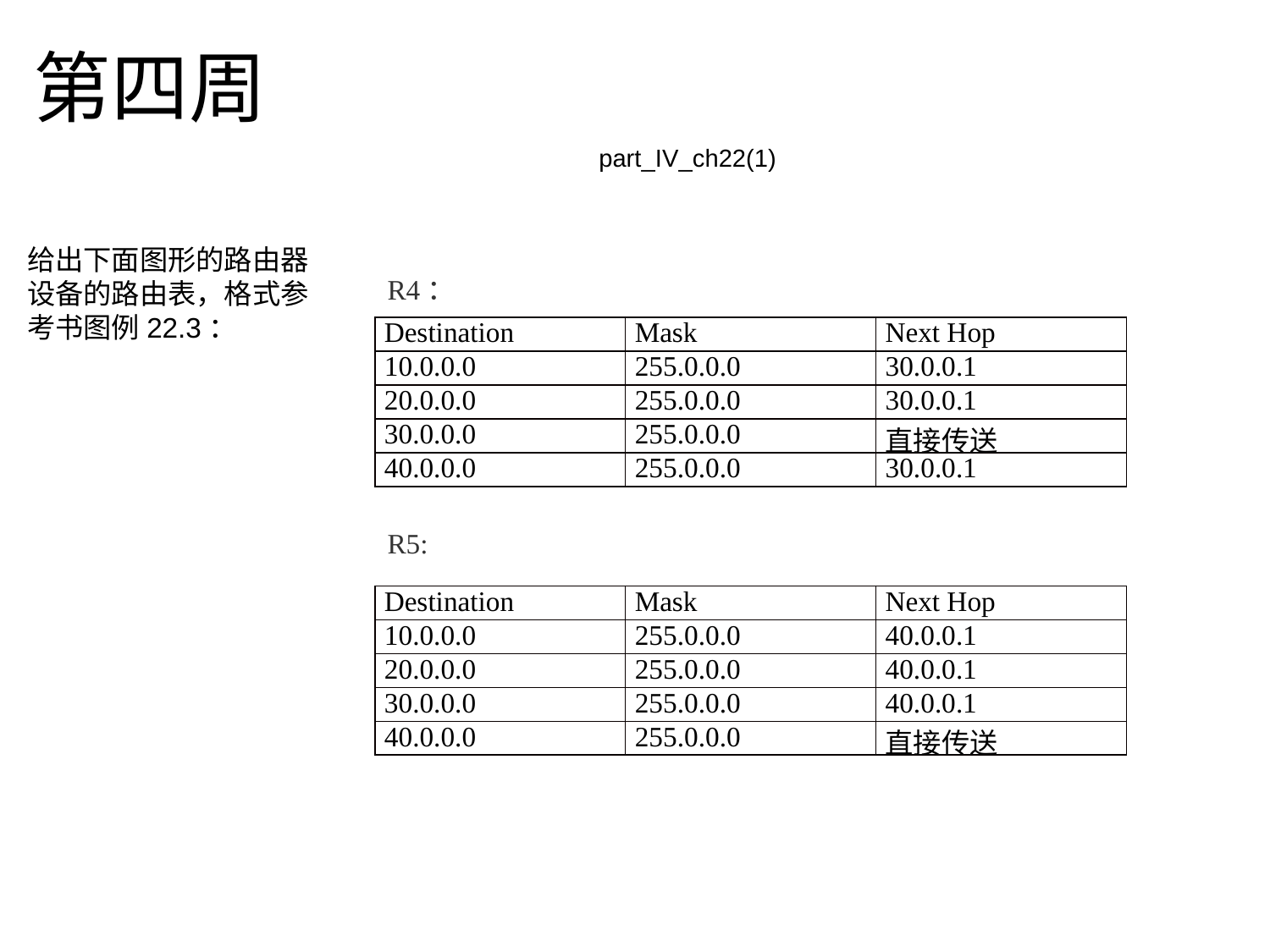

# 第四周
part_IV_ch22(1)
给出下面图形的路由器设备的路由表，格式参考书图例22.3：
R4：
| Destination | Mask | Next Hop |
| --- | --- | --- |
| 10.0.0.0 | 255.0.0.0 | 30.0.0.1 |
| 20.0.0.0 | 255.0.0.0 | 30.0.0.1 |
| 30.0.0.0 | 255.0.0.0 | 直接传送 |
| 40.0.0.0 | 255.0.0.0 | 30.0.0.1 |
R5:
| Destination | Mask | Next Hop |
| --- | --- | --- |
| 10.0.0.0 | 255.0.0.0 | 40.0.0.1 |
| 20.0.0.0 | 255.0.0.0 | 40.0.0.1 |
| 30.0.0.0 | 255.0.0.0 | 40.0.0.1 |
| 40.0.0.0 | 255.0.0.0 | 直接传送 |